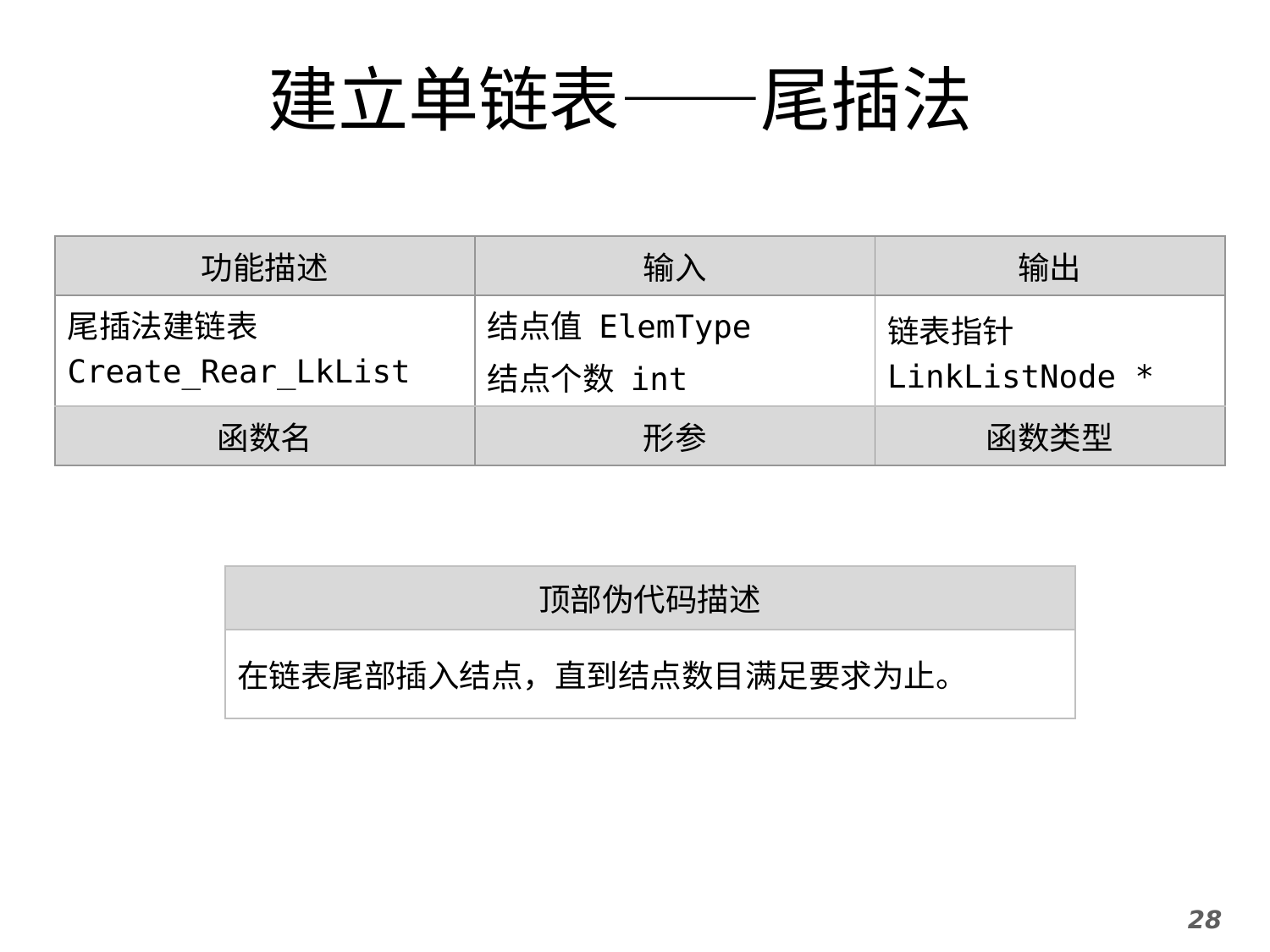

# 建立单链表——尾插法
| 功能描述 | 输入 | 输出 |
| --- | --- | --- |
| 尾插法建链表 Create\_Rear\_LkList | 结点值 ElemType 结点个数 int | 链表指针 LinkListNode \* |
| 函数名 | 形参 | 函数类型 |
| 顶部伪代码描述 |
| --- |
| 在链表尾部插入结点，直到结点数目满足要求为止。 |
28